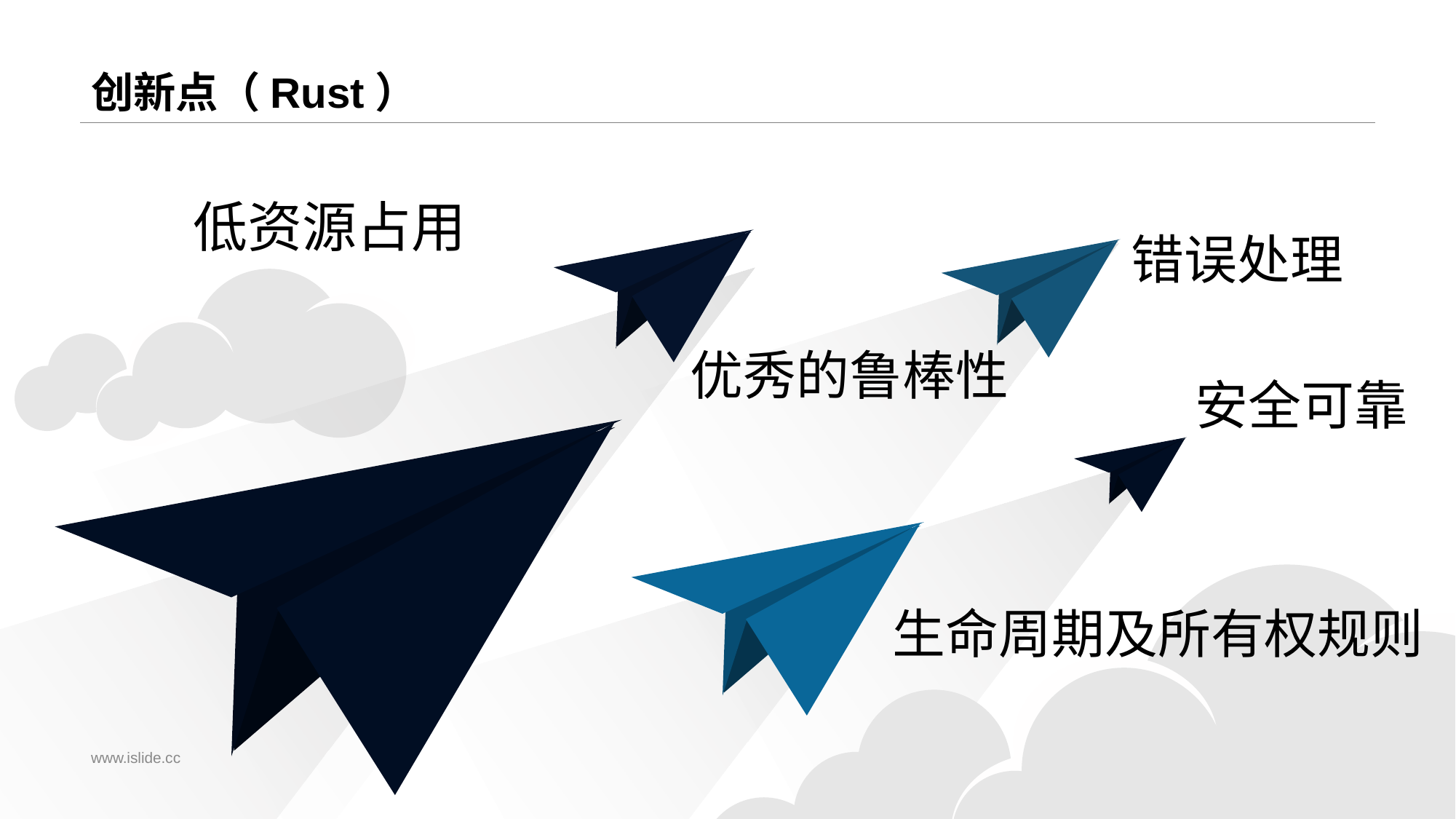

# 创新点（Rust）
2312
低资源占用

错误处理

优秀的鲁棒性
安全可靠

生命周期及所有权规则

www.islide.cc
6